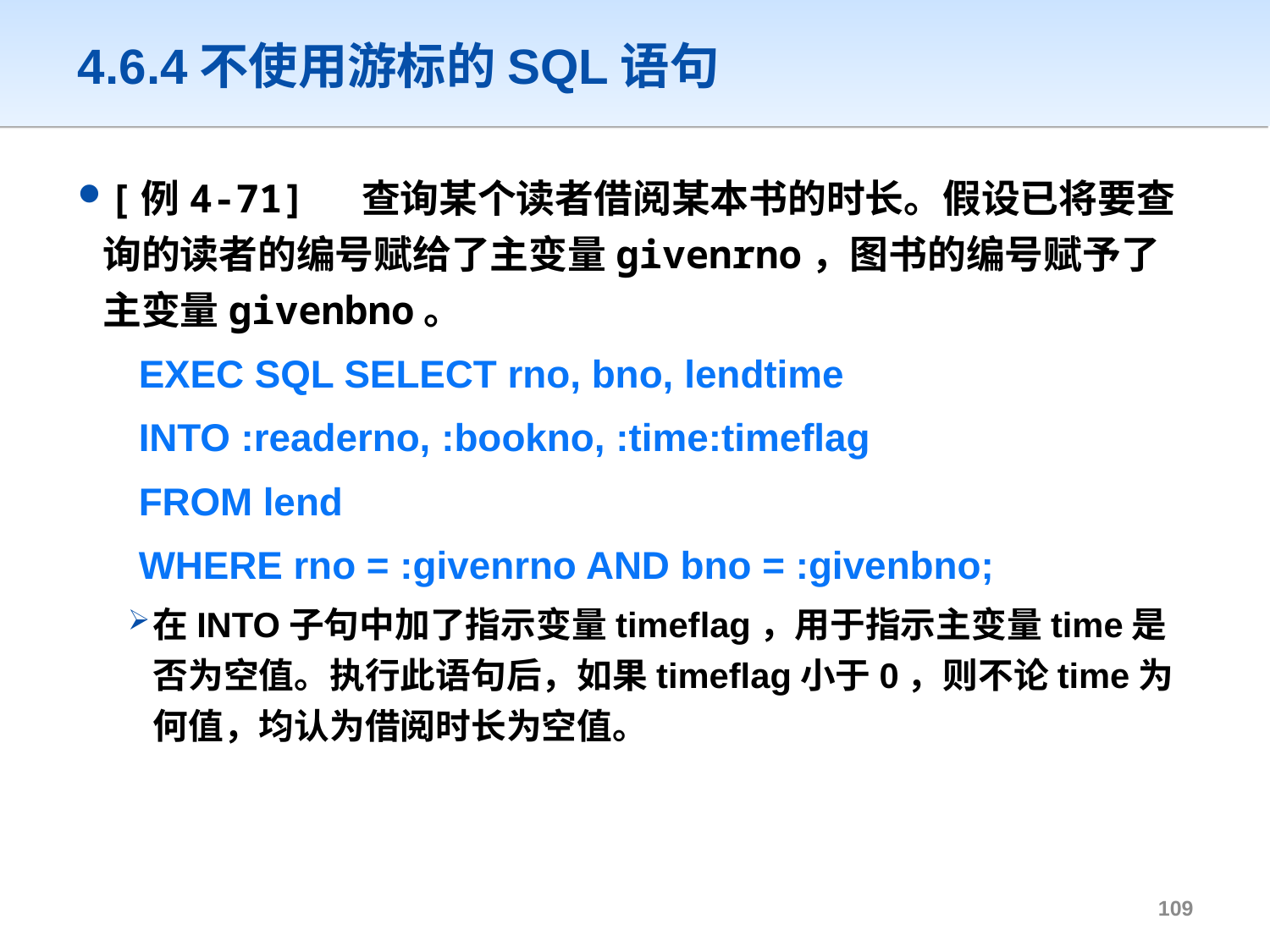

# 4.6.4不使用游标的SQL语句
[例4-71]  查询某个读者借阅某本书的时长。假设已将要查询的读者的编号赋给了主变量givenrno，图书的编号赋予了主变量givenbno。
 EXEC SQL SELECT rno, bno, lendtime
 INTO :readerno, :bookno, :time:timeflag
 FROM lend
 WHERE rno = :givenrno AND bno = :givenbno;
在INTO子句中加了指示变量timeflag，用于指示主变量time是否为空值。执行此语句后，如果timeflag小于0，则不论time为何值，均认为借阅时长为空值。

109